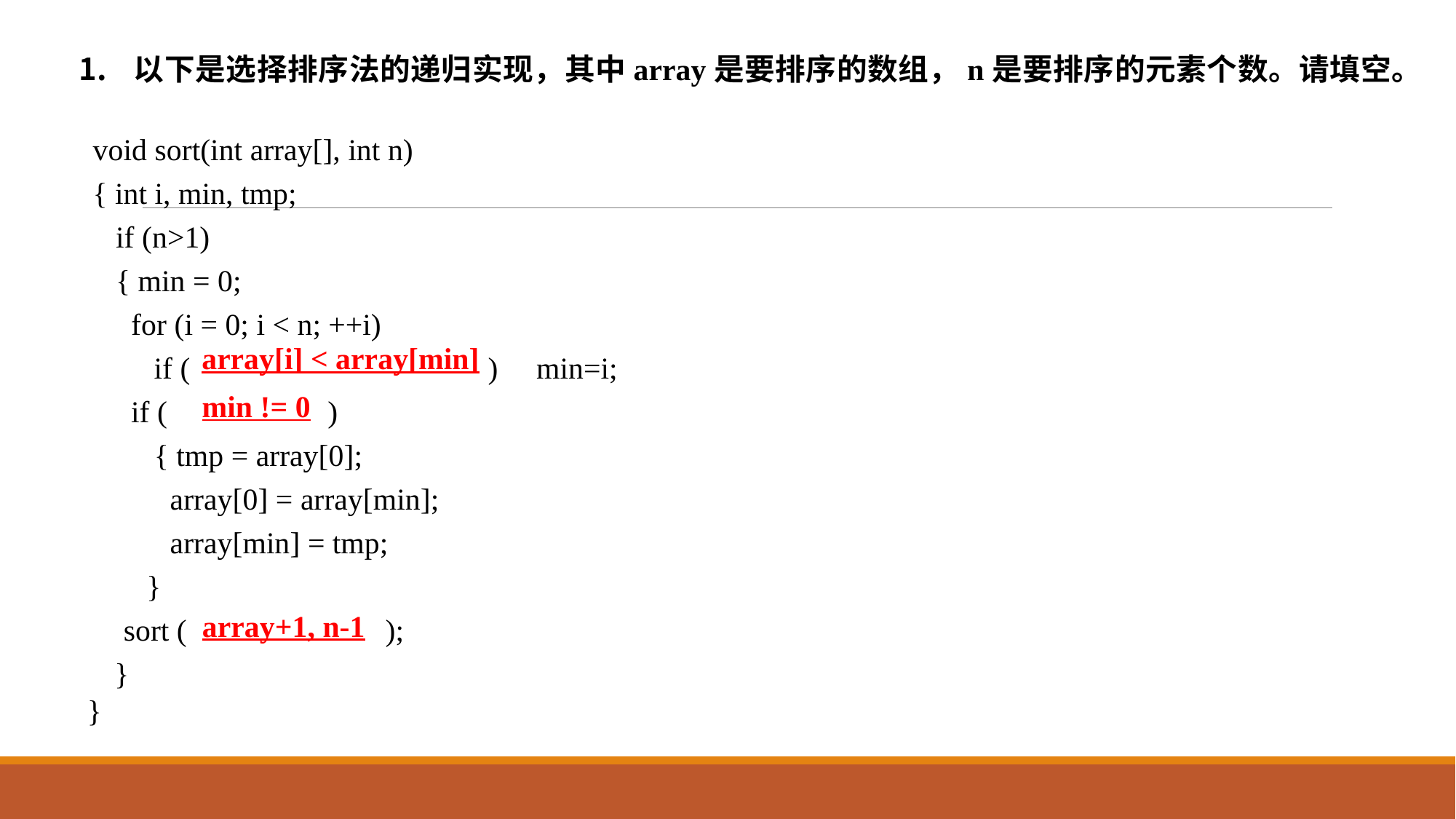

以下是选择排序法的递归实现，其中array是要排序的数组，n是要排序的元素个数。请填空。

void sort(int array[], int n)
{ int i, min, tmp;
   if (n>1)
   { min = 0;
     for (i = 0; i < n; ++i)
        if (                                       )     min=i;
     if (                     )
{ tmp = array[0];
array[0] = array[min];
array[min] = tmp;
       }
    sort (                          );
}
}
array[i] < array[min]
min != 0
array+1, n-1